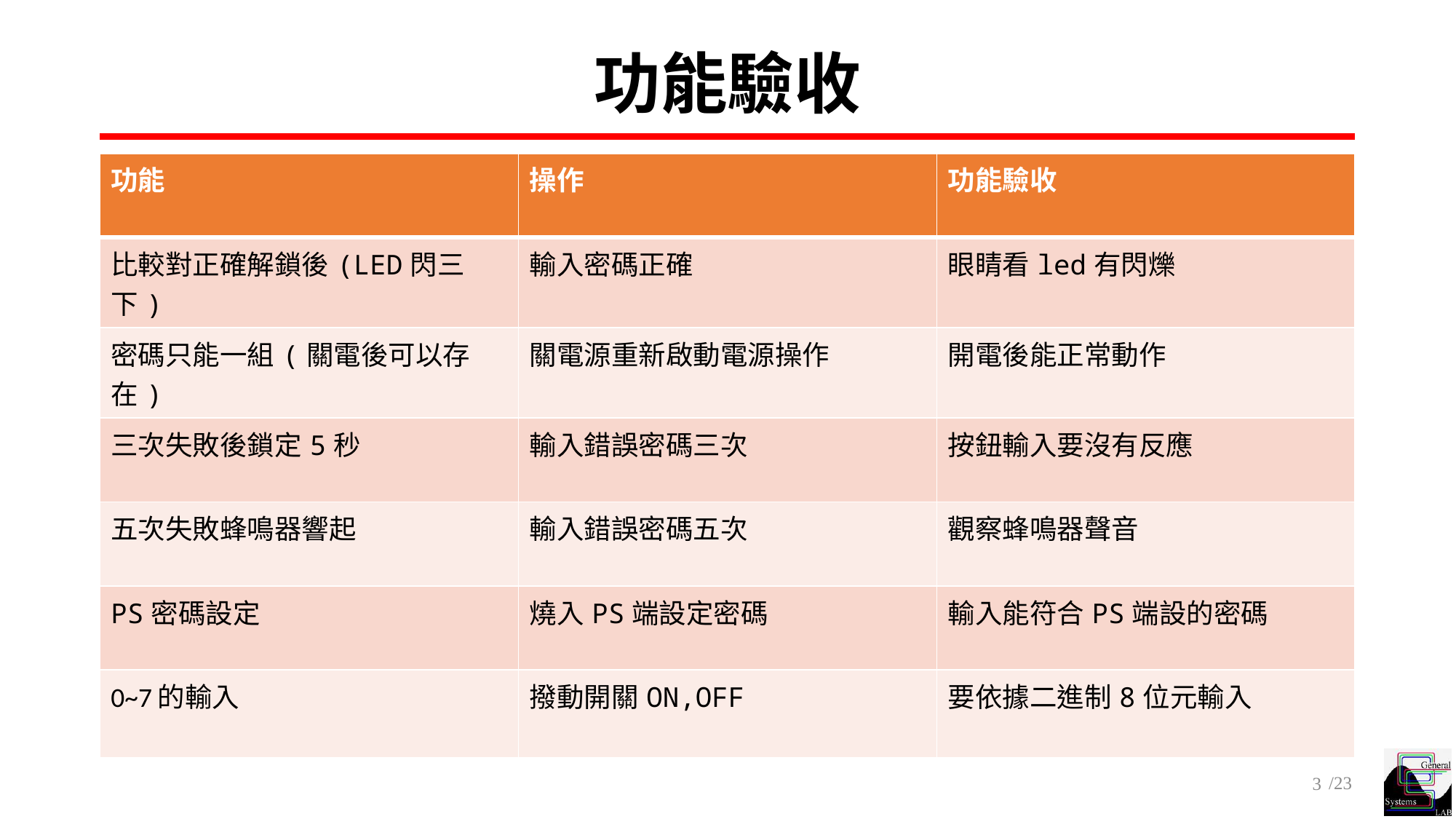

# 功能驗收
| 功能 | 操作 | 功能驗收 |
| --- | --- | --- |
| 比較對正確解鎖後(LED閃三下) | 輸入密碼正確 | 眼睛看led有閃爍 |
| 密碼只能一組(關電後可以存在) | 關電源重新啟動電源操作 | 開電後能正常動作 |
| 三次失敗後鎖定5秒 | 輸入錯誤密碼三次 | 按鈕輸入要沒有反應 |
| 五次失敗蜂鳴器響起 | 輸入錯誤密碼五次 | 觀察蜂鳴器聲音 |
| PS密碼設定 | 燒入PS端設定密碼 | 輸入能符合PS端設的密碼 |
| 0~7的輸入 | 撥動開關ON,OFF | 要依據二進制8位元輸入 |
/23
3